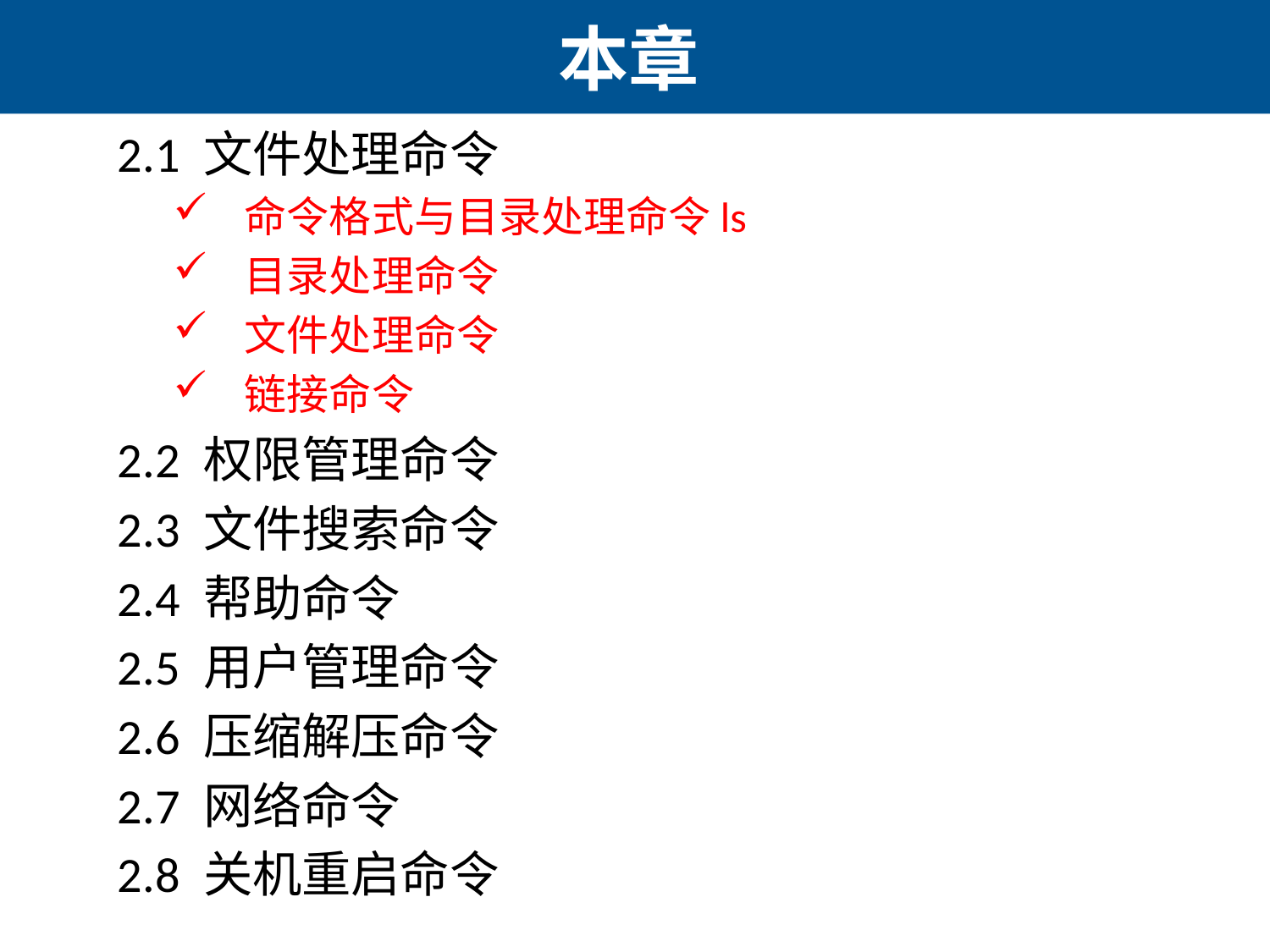

# 本章
2.1 文件处理命令
命令格式与目录处理命令ls
目录处理命令
文件处理命令
链接命令
2.2 权限管理命令
2.3 文件搜索命令
2.4 帮助命令
2.5 用户管理命令
2.6 压缩解压命令
2.7 网络命令
2.8 关机重启命令